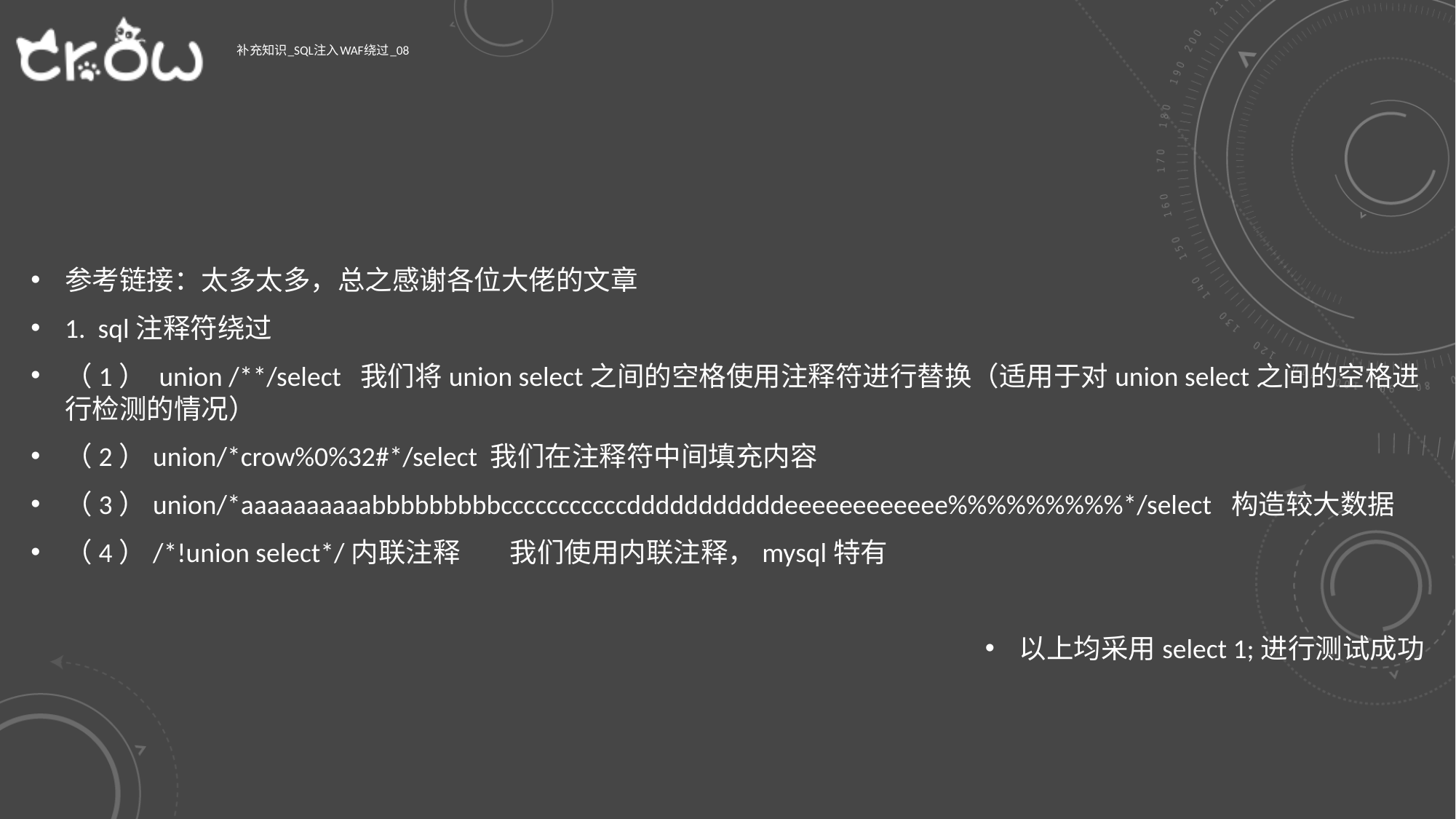

# 补充知识_sql注入WAF绕过_08
参考链接：太多太多，总之感谢各位大佬的文章
1.  sql注释符绕过
（1） union /**/select  我们将union select之间的空格使用注释符进行替换（适用于对union select之间的空格进行检测的情况）
（2）union/*crow%0%32#*/select 我们在注释符中间填充内容
（3）union/*aaaaaaaaaabbbbbbbbbcccccccccccdddddddddddeeeeeeeeeeee%%%%%%%%%*/select  构造较大数据
（4）/*!union select*/内联注释        我们使用内联注释，mysql特有

以上均采用select 1;进行测试成功